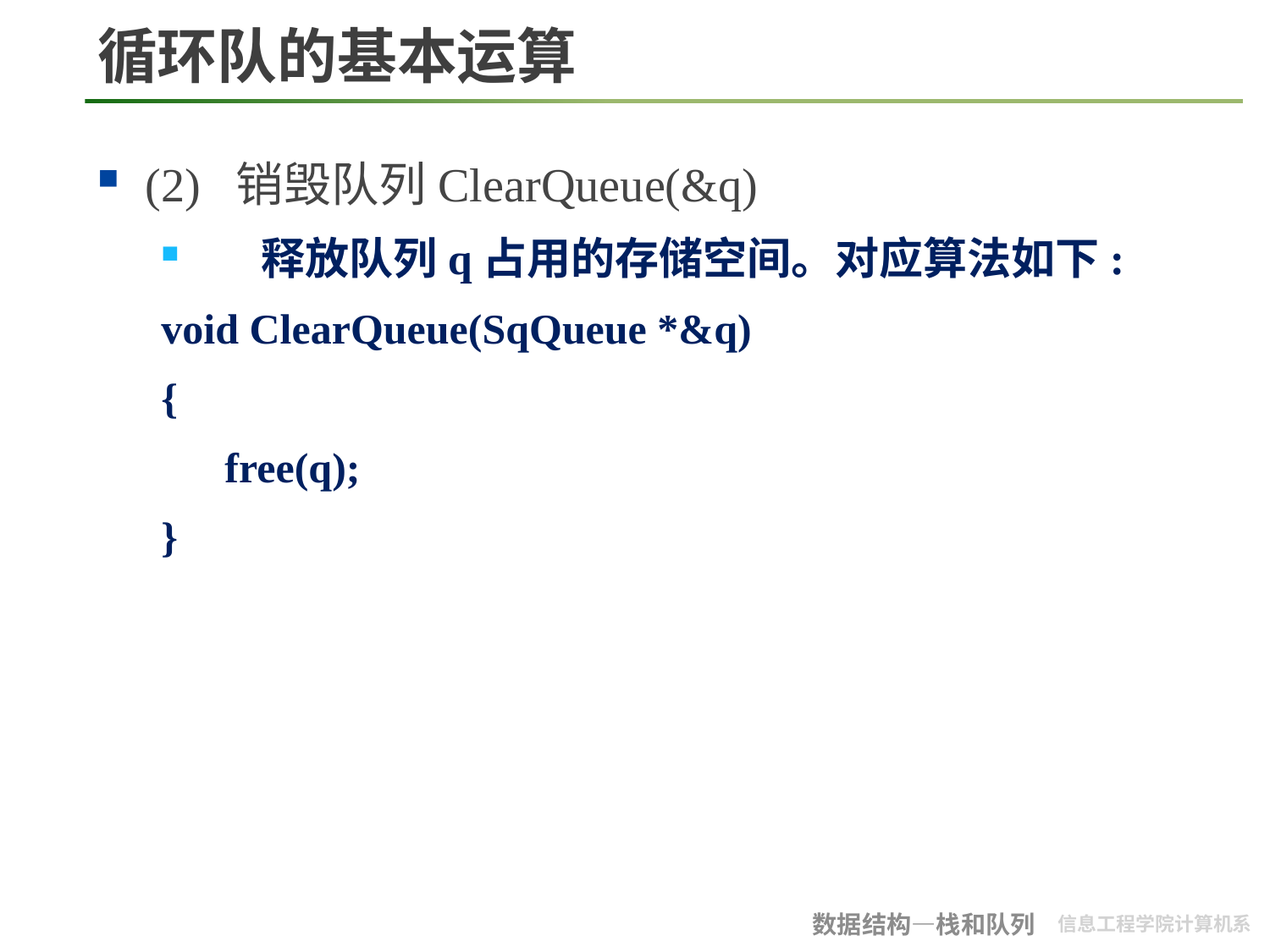

# 循环队的基本运算
(2)  销毁队列ClearQueue(&q)
     释放队列q占用的存储空间。对应算法如下:
      void ClearQueue(SqQueue *&q)
      {
	free(q);
      }